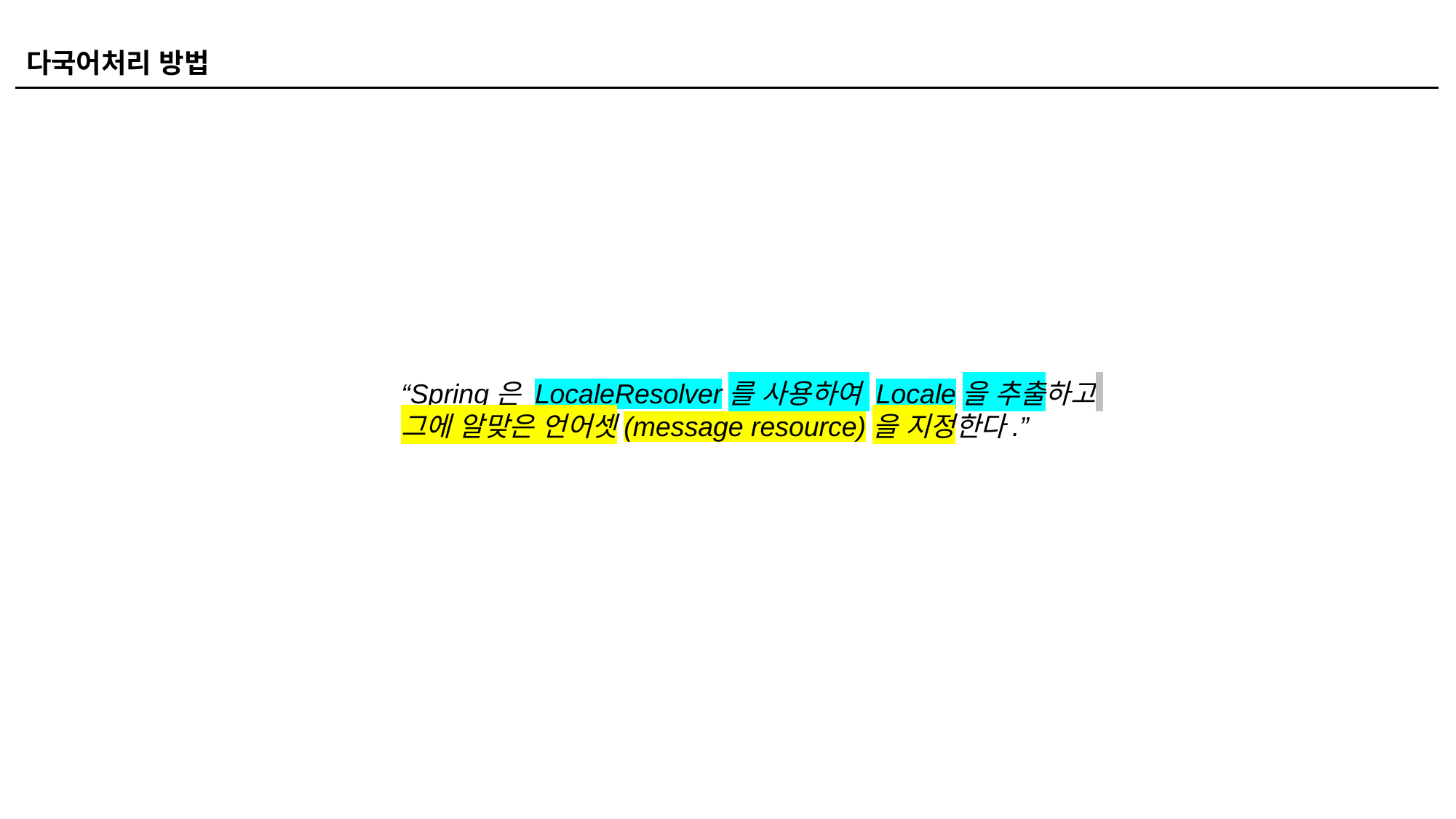

다국어처리 방법
“Spring은 LocaleResolver를 사용하여 Locale을 추출하고
그에 알맞은 언어셋(message resource)을 지정한다.”